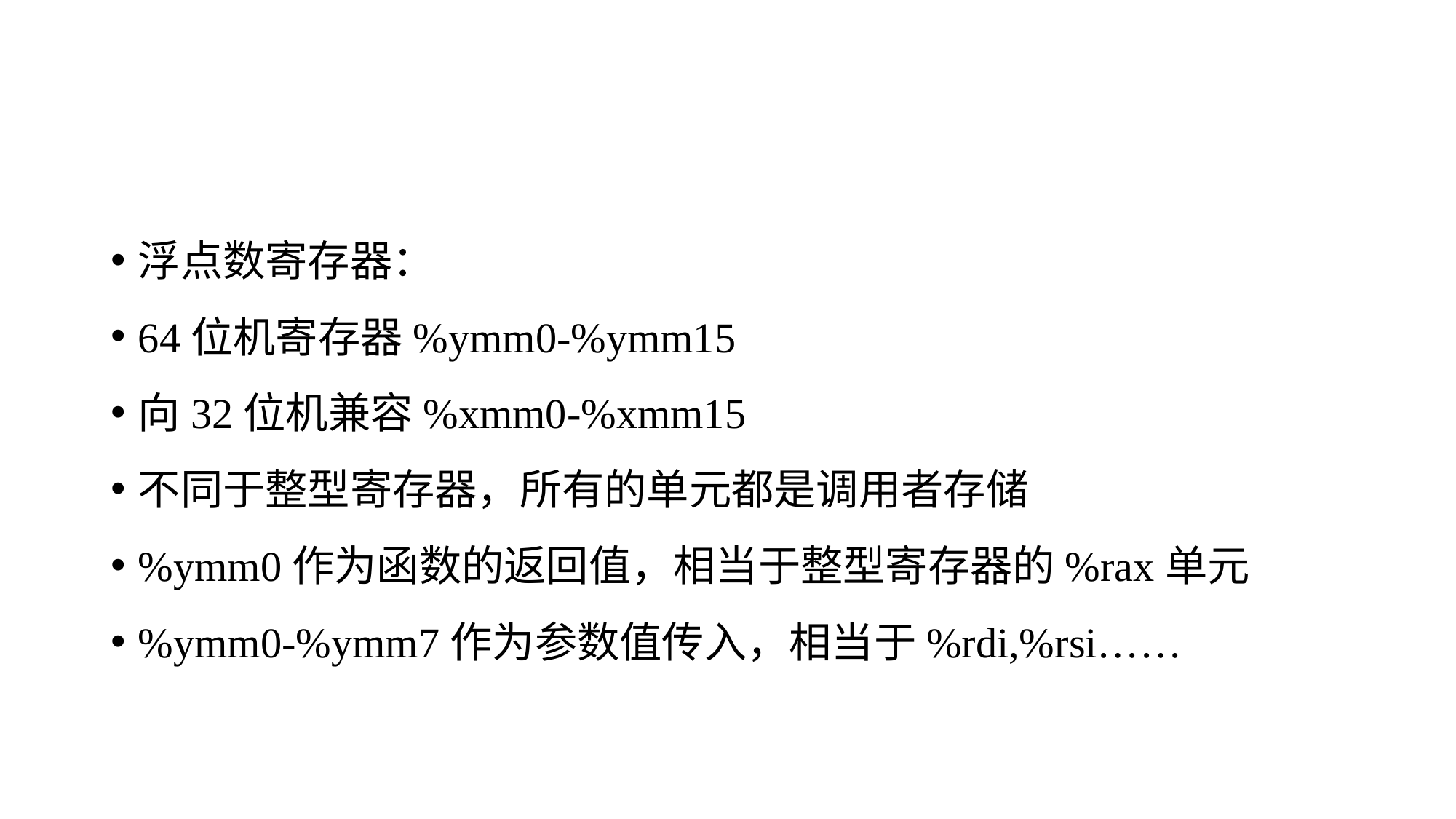

#
浮点数寄存器：
64位机寄存器%ymm0-%ymm15
向32位机兼容%xmm0-%xmm15
不同于整型寄存器，所有的单元都是调用者存储
%ymm0作为函数的返回值，相当于整型寄存器的%rax单元
%ymm0-%ymm7作为参数值传入，相当于%rdi,%rsi……